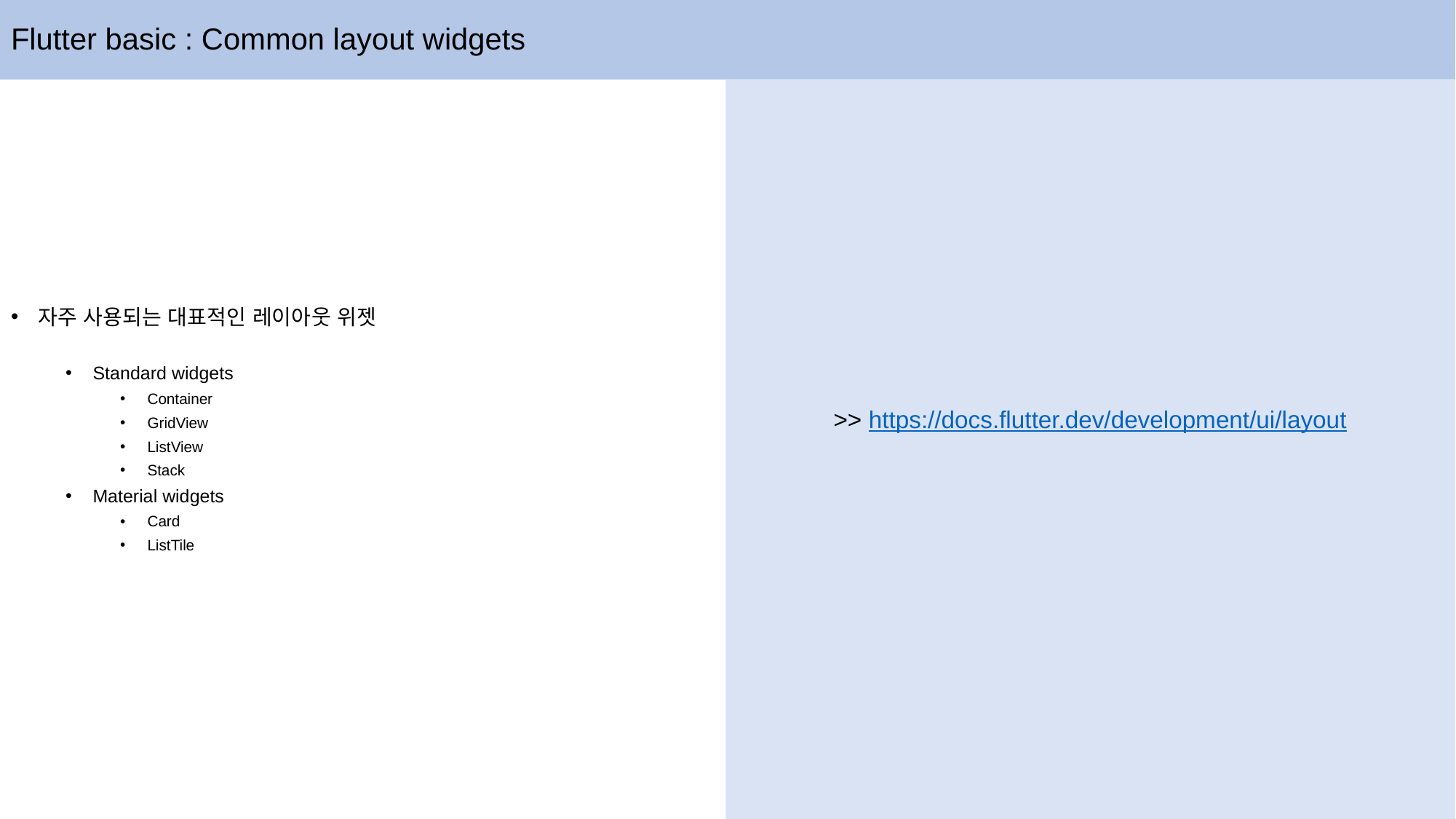

# Flutter basic : Common layout widgets
자주 사용되는 대표적인 레이아웃 위젯

Standard widgets
Container
GridView
ListView
Stack
Material widgets
Card
ListTile

>> https://docs.flutter.dev/development/ui/layout